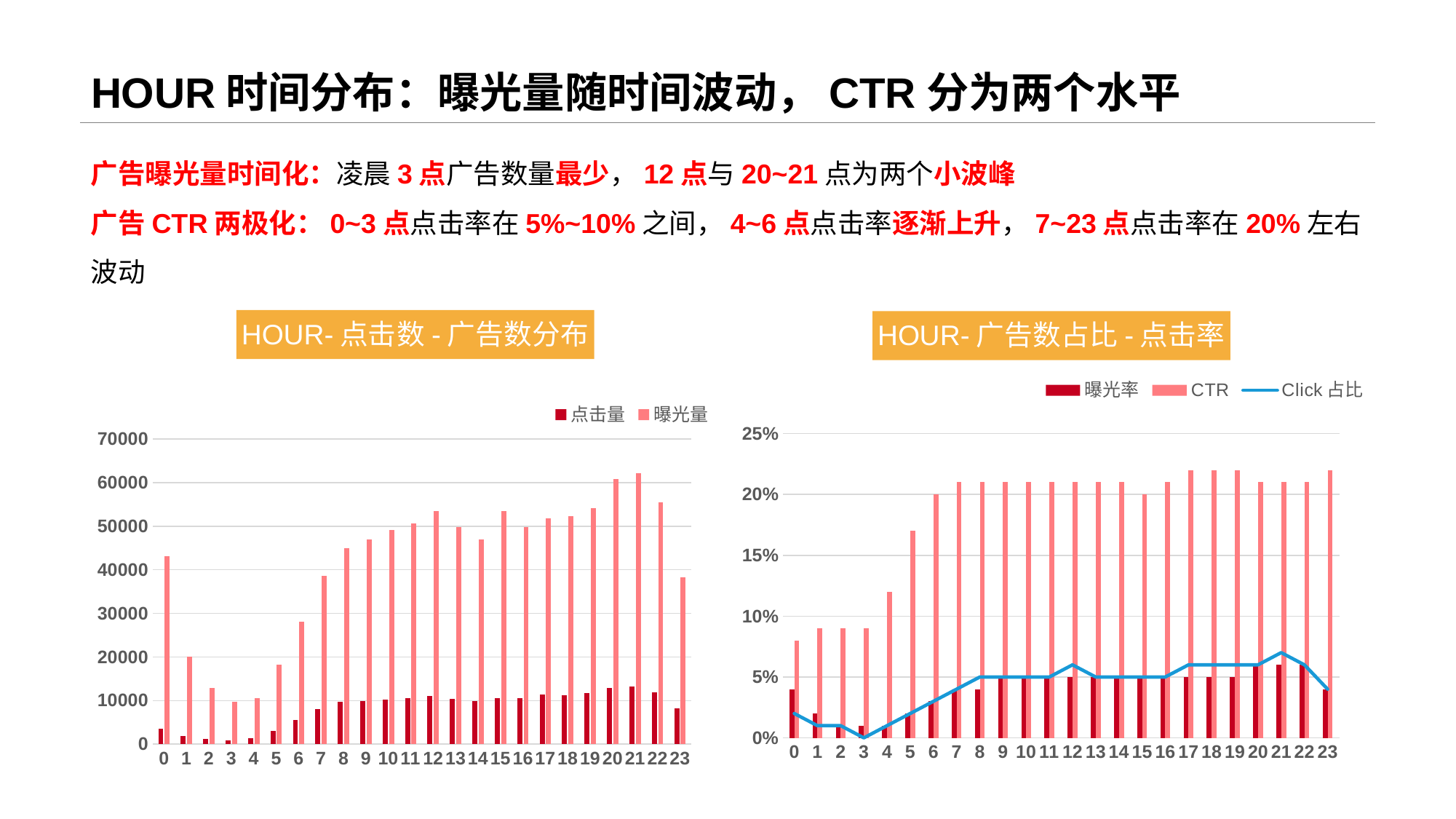

# HOUR时间分布：曝光量随时间波动，CTR分为两个水平
广告曝光量时间化：凌晨3点广告数量最少，12点与20~21点为两个小波峰
广告CTR两极化：0~3点点击率在5%~10%之间，4~6点点击率逐渐上升，7~23点点击率在20%左右波动

### Chart: HOUR-点击数-广告数分布

| Category | 点击量 | 曝光量 |
|---|---|---|
| 0 | 3488.0 | 43126.0 |
| 1 | 1845.0 | 20069.0 |
| 2 | 1179.0 | 12907.0 |
| 3 | 898.0 | 9673.0 |
| 4 | 1300.0 | 10607.0 |
| 5 | 3062.0 | 18219.0 |
| 6 | 5467.0 | 28028.0 |
| 7 | 8062.0 | 38560.0 |
| 8 | 9671.0 | 45049.0 |
| 9 | 9897.0 | 47004.0 |
| 10 | 10149.0 | 49084.0 |
| 11 | 10568.0 | 50691.0 |
| 12 | 11057.0 | 53568.0 |
| 13 | 10435.0 | 49854.0 |
| 14 | 9922.0 | 46920.0 |
| 15 | 10538.0 | 53419.0 |
| 16 | 10634.0 | 49776.0 |
| 17 | 11318.0 | 51747.0 |
| 18 | 11266.0 | 52317.0 |
| 19 | 11774.0 | 54095.0 |
| 20 | 12830.0 | 60923.0 |
| 21 | 13253.0 | 62170.0 |
| 22 | 11935.0 | 55546.0 |
| 23 | 8239.0 | 38298.0 |

### Chart: HOUR-广告数占比-点击率

| Category | 曝光率 | CTR | Click占比 |
|---|---|---|---|
| 0 | 0.04 | 0.08 | 0.02 |
| 1 | 0.02 | 0.09 | 0.01 |
| 2 | 0.01 | 0.09 | 0.01 |
| 3 | 0.01 | 0.09 | 0.0 |
| 4 | 0.01 | 0.12 | 0.01 |
| 5 | 0.02 | 0.17 | 0.02 |
| 6 | 0.03 | 0.2 | 0.03 |
| 7 | 0.04 | 0.21 | 0.04 |
| 8 | 0.04 | 0.21 | 0.05 |
| 9 | 0.05 | 0.21 | 0.05 |
| 10 | 0.05 | 0.21 | 0.05 |
| 11 | 0.05 | 0.21 | 0.05 |
| 12 | 0.05 | 0.21 | 0.06 |
| 13 | 0.05 | 0.21 | 0.05 |
| 14 | 0.05 | 0.21 | 0.05 |
| 15 | 0.05 | 0.2 | 0.05 |
| 16 | 0.05 | 0.21 | 0.05 |
| 17 | 0.05 | 0.22 | 0.06 |
| 18 | 0.05 | 0.22 | 0.06 |
| 19 | 0.05 | 0.22 | 0.06 |
| 20 | 0.06 | 0.21 | 0.06 |
| 21 | 0.06 | 0.21 | 0.07 |
| 22 | 0.06 | 0.21 | 0.06 |
| 23 | 0.04 | 0.22 | 0.04 |